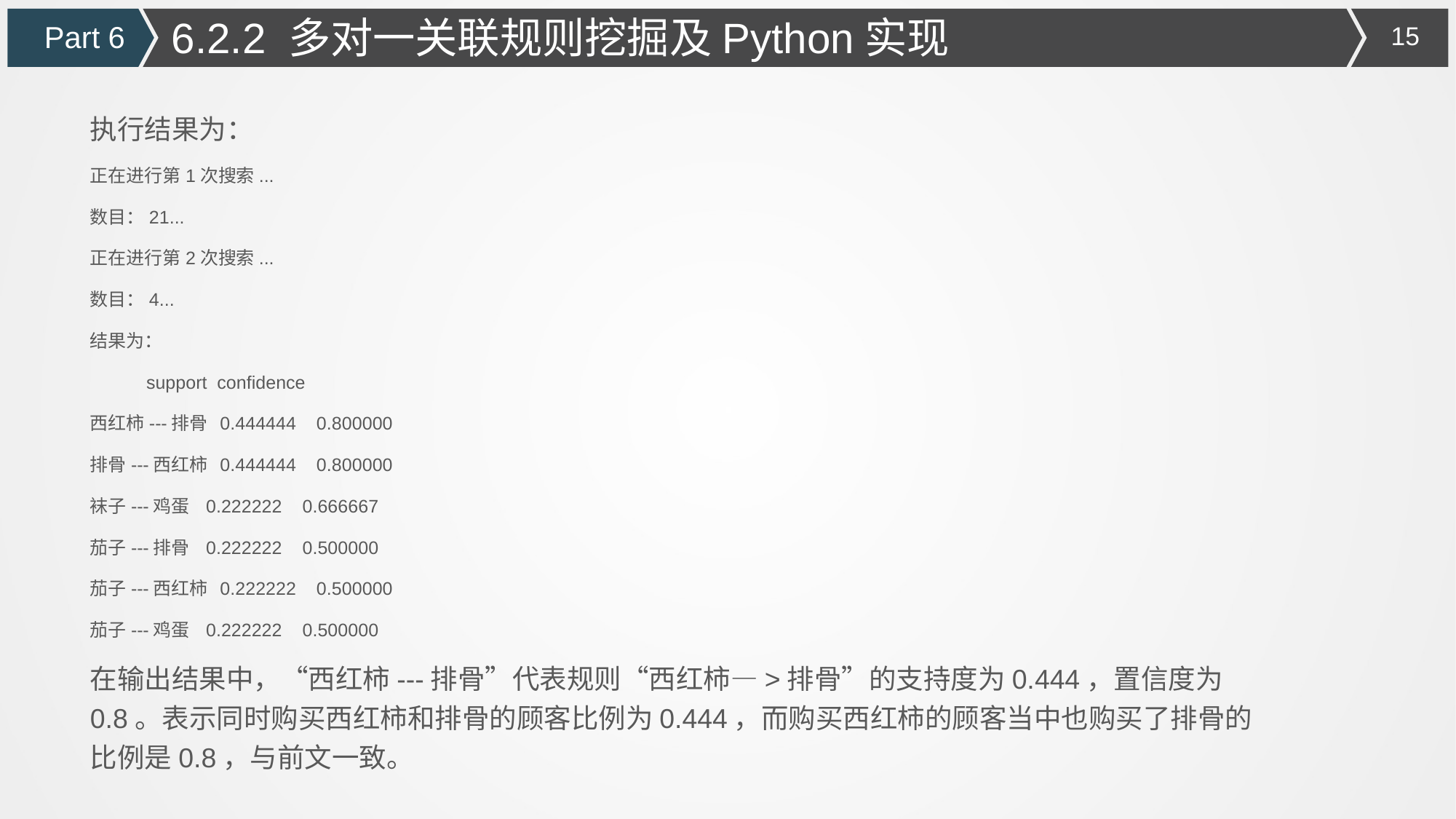

6.2.2 多对一关联规则挖掘及Python实现
Part 6
执行结果为：
正在进行第1次搜索...
数目：21...
正在进行第2次搜索...
数目：4...
结果为：
           support  confidence
西红柿---排骨  0.444444    0.800000
排骨---西红柿  0.444444    0.800000
袜子---鸡蛋   0.222222    0.666667
茄子---排骨   0.222222    0.500000
茄子---西红柿  0.222222    0.500000
茄子---鸡蛋   0.222222    0.500000
在输出结果中，“西红柿---排骨”代表规则“西红柿—>排骨”的支持度为0.444，置信度为0.8。表示同时购买西红柿和排骨的顾客比例为0.444，而购买西红柿的顾客当中也购买了排骨的比例是0.8，与前文一致。